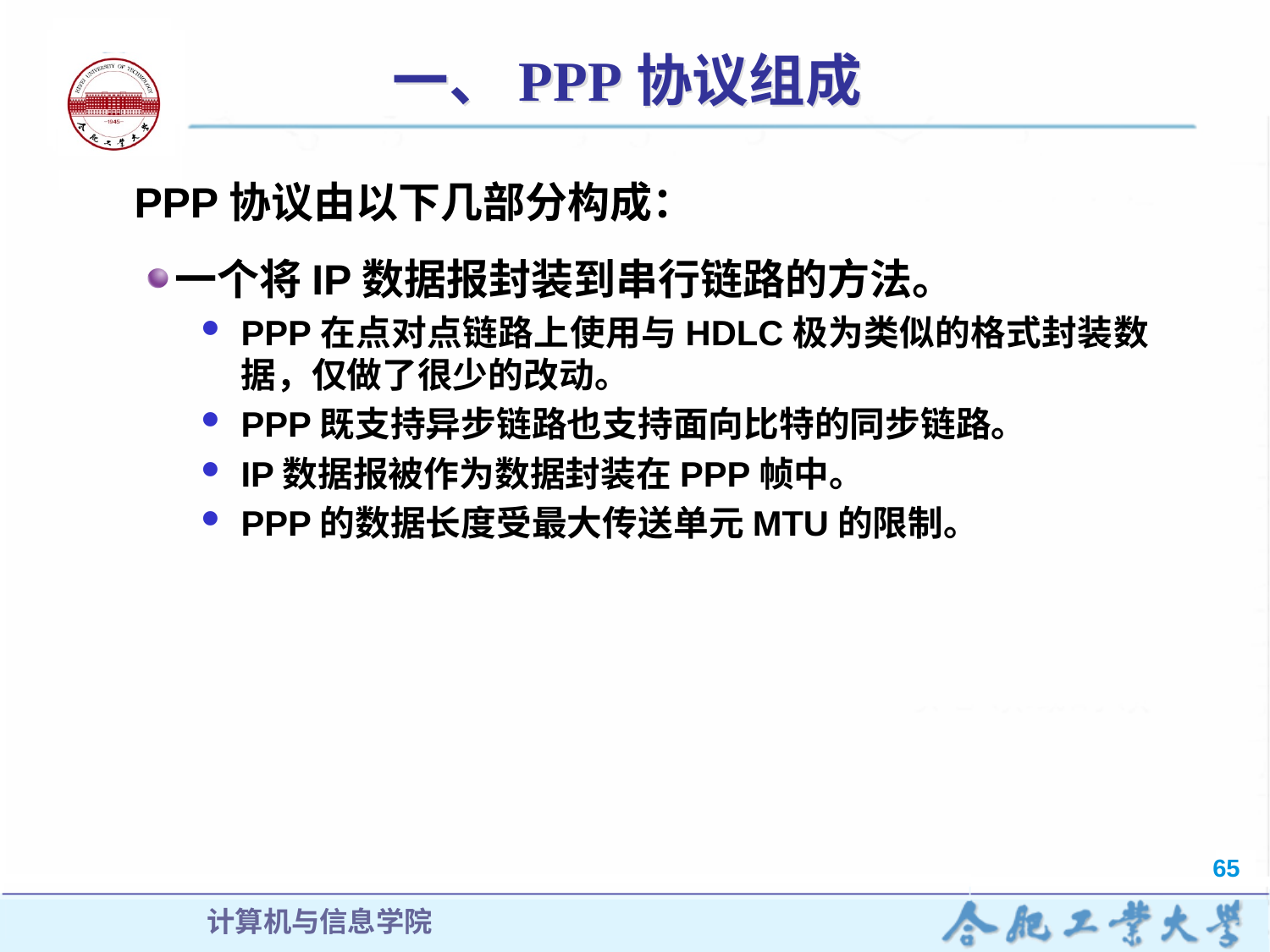

# 一、PPP协议组成
PPP协议由以下几部分构成：
一个将IP数据报封装到串行链路的方法。
PPP在点对点链路上使用与HDLC极为类似的格式封装数据，仅做了很少的改动。
PPP既支持异步链路也支持面向比特的同步链路。
IP数据报被作为数据封装在PPP帧中。
PPP的数据长度受最大传送单元MTU的限制。